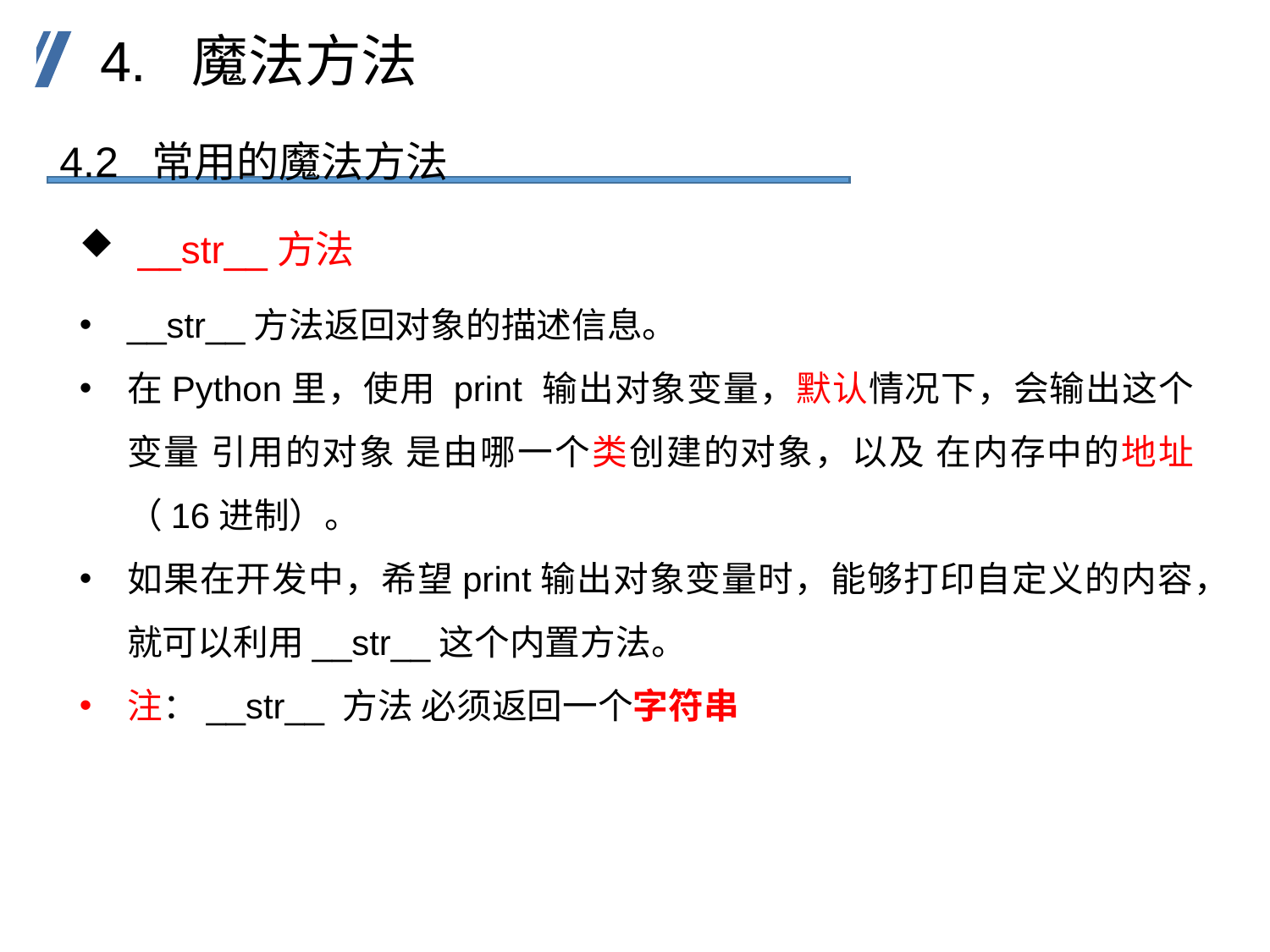

4.  魔法方法
4.2  常用的魔法方法

 __str__方法
__str__方法返回对象的描述信息。
在Python里，使用 print 输出对象变量，默认情况下，会输出这个变量 引用的对象 是由哪一个类创建的对象，以及 在内存中的地址（16进制）。
如果在开发中，希望print输出对象变量时，能够打印自定义的内容，就可以利用__str__这个内置方法。
注：__str__ 方法 必须返回一个字符串